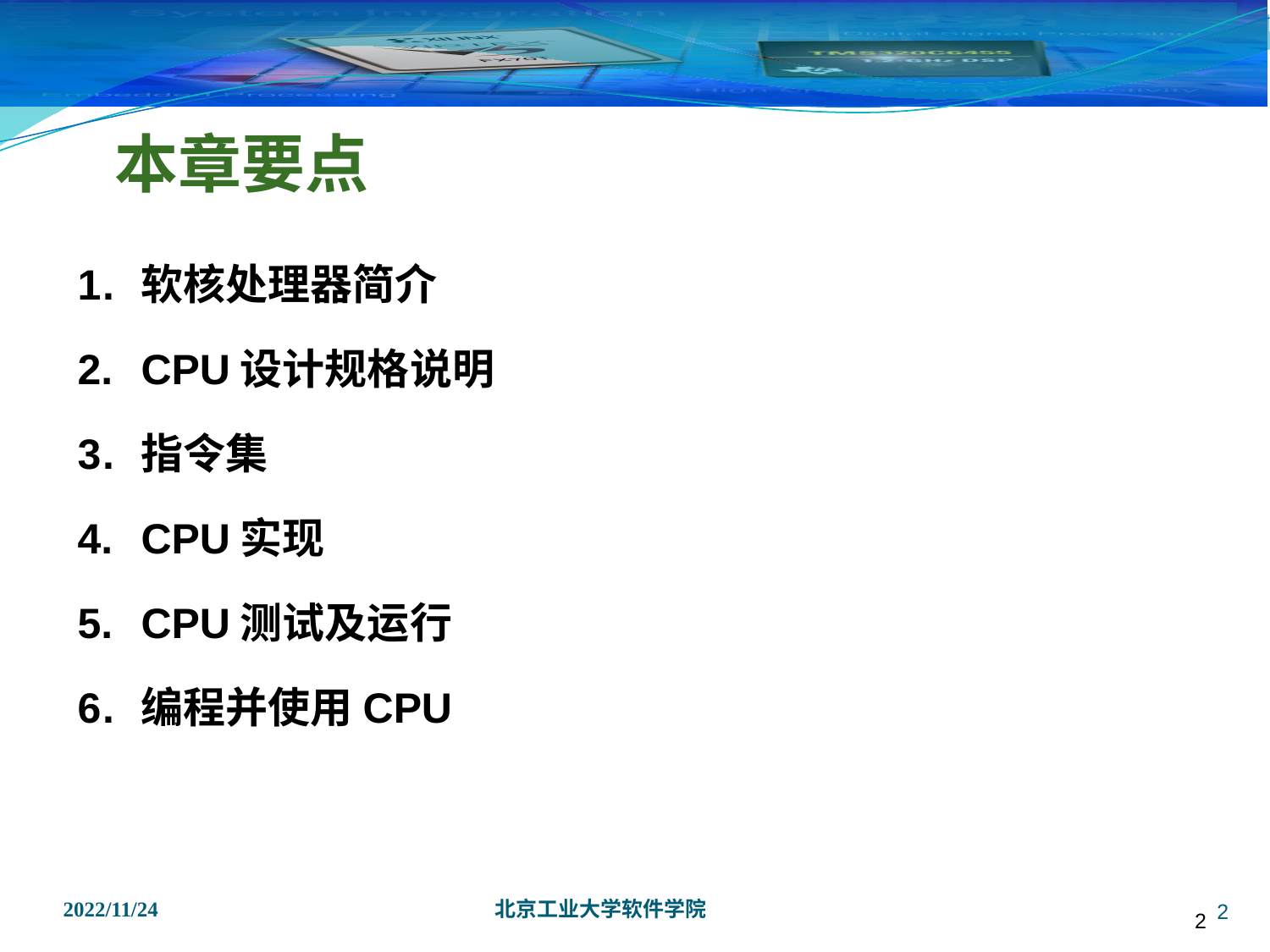

# 本章要点
软核处理器简介
CPU设计规格说明
指令集
CPU实现
CPU测试及运行
编程并使用CPU

4
2